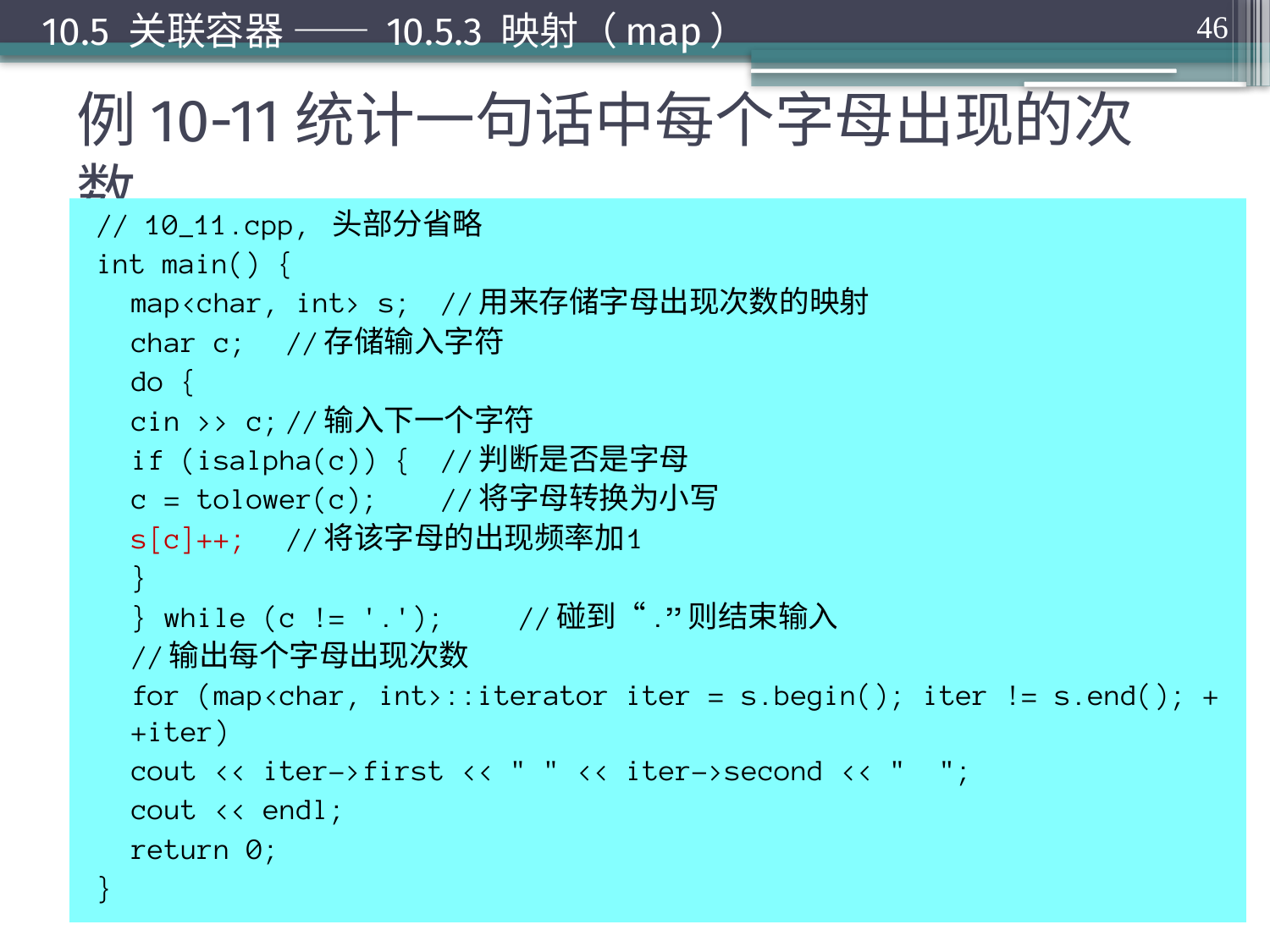

10.5 关联容器 —— 10.5.3 映射（map）
46
# 例10-11统计一句话中每个字母出现的次数
// 10_11.cpp, 头部分省略
int main() {
	map<char, int> s;	//用来存储字母出现次数的映射
	char c;		//存储输入字符
	do {
		cin >> c;			//输入下一个字符
		if (isalpha(c)) {	//判断是否是字母
			c = tolower(c);	//将字母转换为小写
			s[c]++;			//将该字母的出现频率加1
		}
	} while (c != '.');		//碰到“.”则结束输入
	//输出每个字母出现次数
	for (map<char, int>::iterator iter = s.begin(); iter != s.end(); ++iter)
		cout << iter->first << " " << iter->second << "  ";
	cout << endl;
	return 0;
}